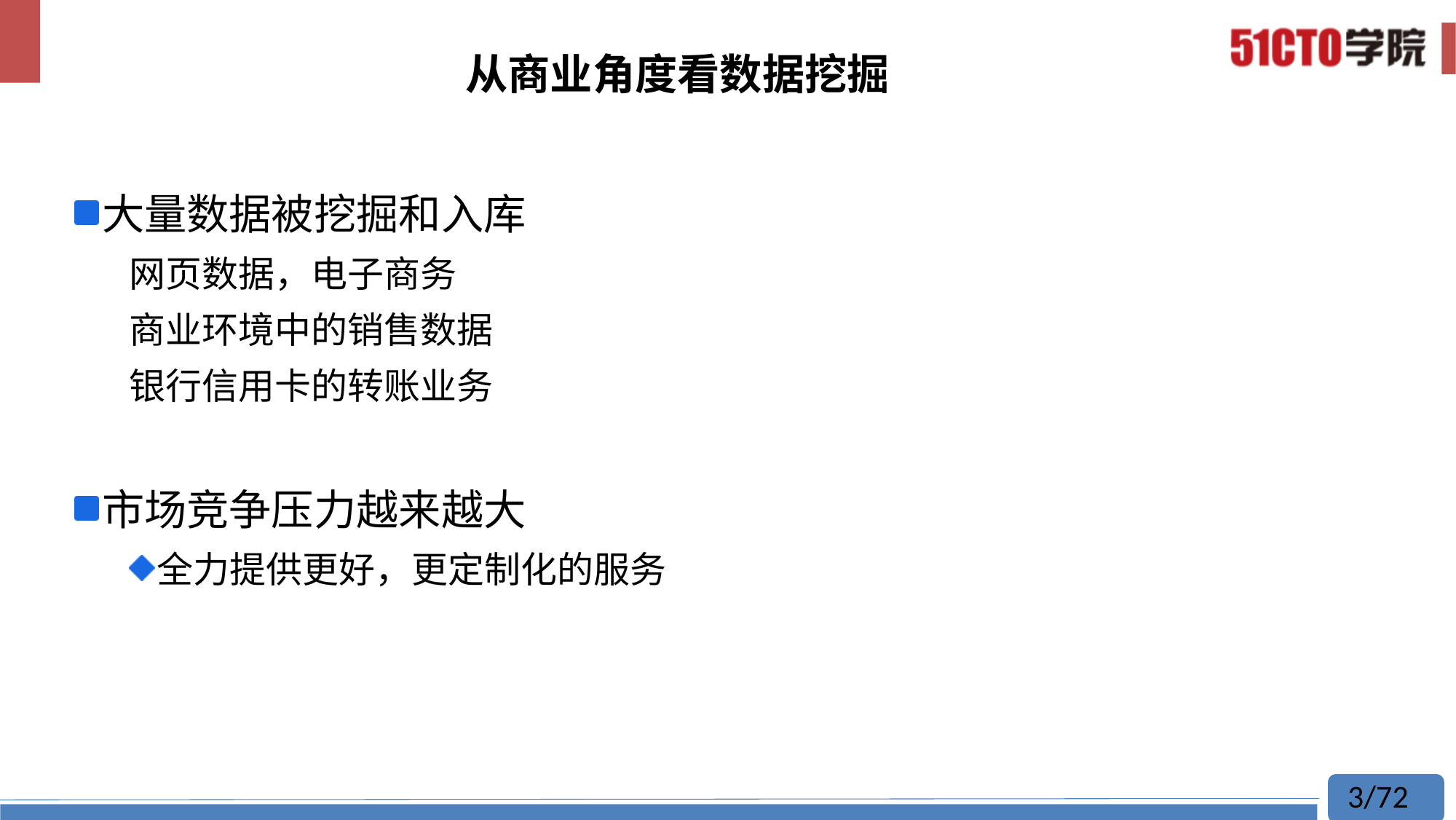

# 从商业角度看数据挖掘
大量数据被挖掘和入库
网页数据，电子商务
商业环境中的销售数据
银行信用卡的转账业务

市场竞争压力越来越大
全力提供更好，更定制化的服务